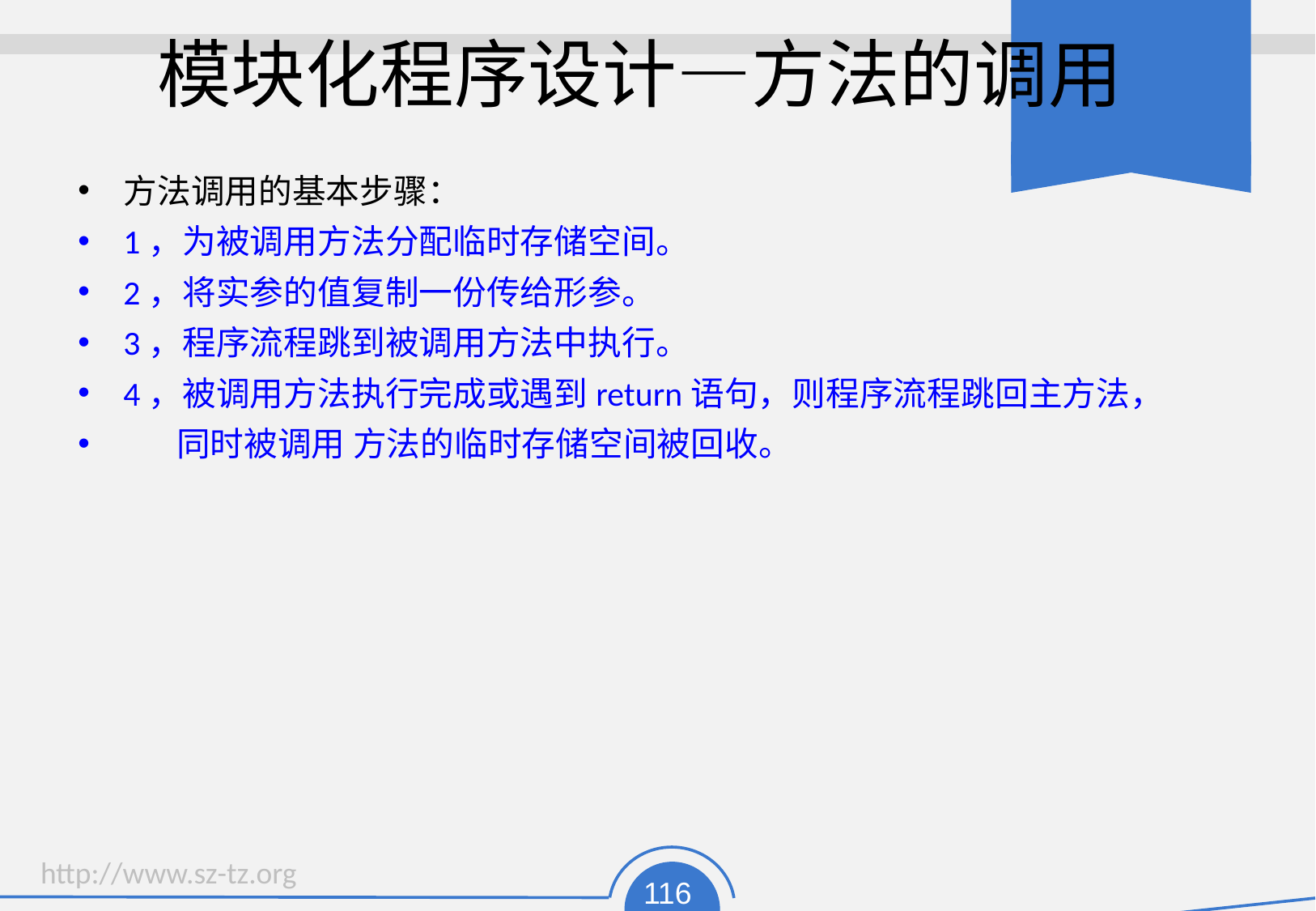

# 模块化程序设计—方法的调用
方法调用的基本步骤：
1，为被调用方法分配临时存储空间。
2，将实参的值复制一份传给形参。
3，程序流程跳到被调用方法中执行。
4，被调用方法执行完成或遇到return语句，则程序流程跳回主方法，
      同时被调用 方法的临时存储空间被回收。